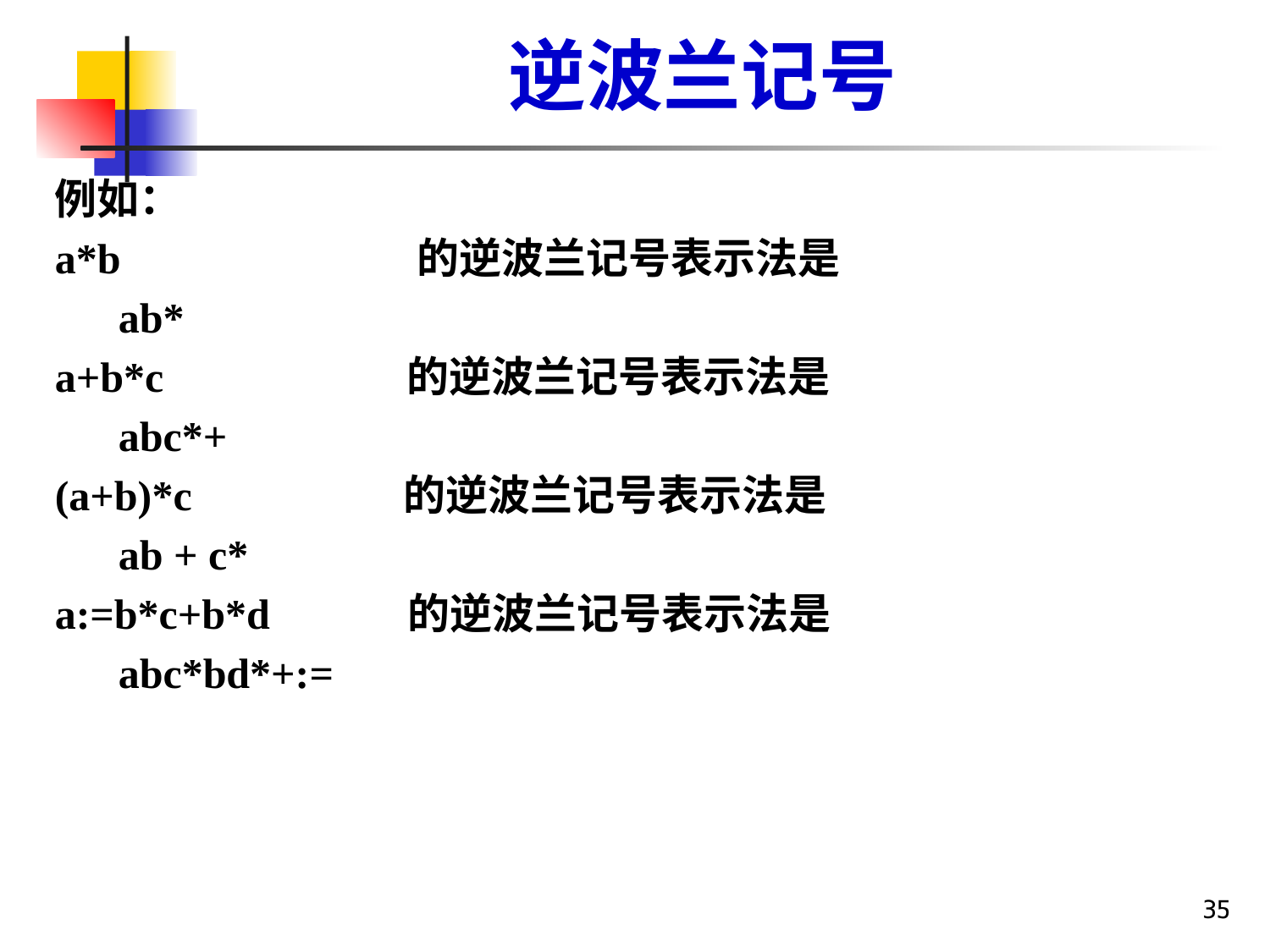

逆波兰记号
例如：
a*b                           的逆波兰记号表示法是
ab*
a+b*c                      的逆波兰记号表示法是
abc*+
(a+b)*c                   的逆波兰记号表示法是
ab + c*
a:=b*c+b*d            的逆波兰记号表示法是
abc*bd*+:=
35